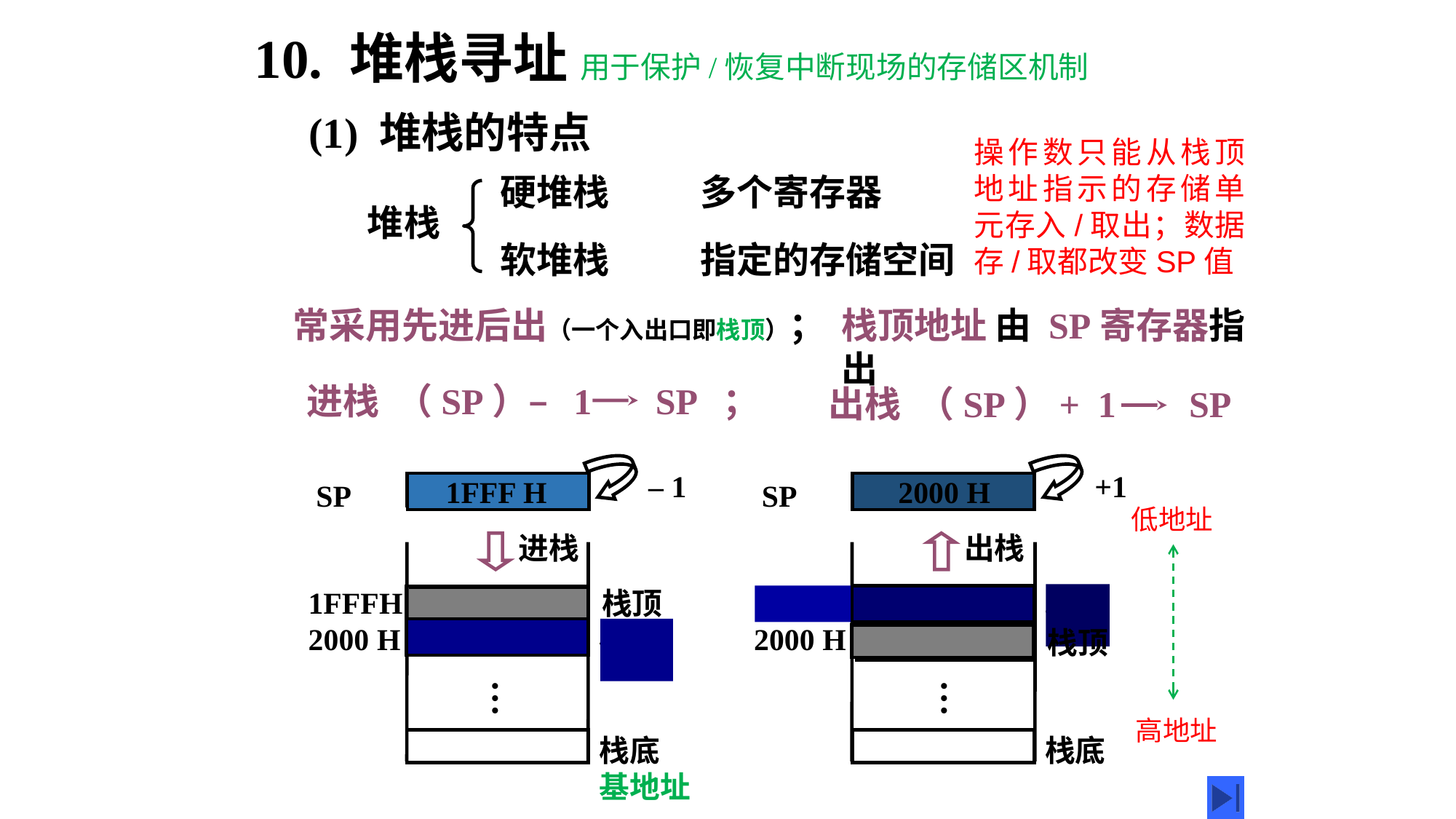

10. 堆栈寻址 用于保护/恢复中断现场的存储区机制
(1) 堆栈的特点
操作数只能从栈顶地址指示的存储单元存入/取出；数据存/取都改变SP值
硬堆栈
软堆栈
多个寄存器

堆栈
指定的存储空间
常采用先进后出（一个入出口即栈顶）；
栈顶地址 由 SP寄存器指出
进栈  （SP）–  1       SP  ；

出栈  （SP）+  1        SP

– 1
 +1
SP
2000 H

2000 H

…

栈顶
栈底
基地址
SP
1FFF H

1FFFH
栈顶

栈底

…
     1FFF H
      2000 H
低地址
进栈

出栈

1FFFH
栈顶

2000 H

栈顶

高地址